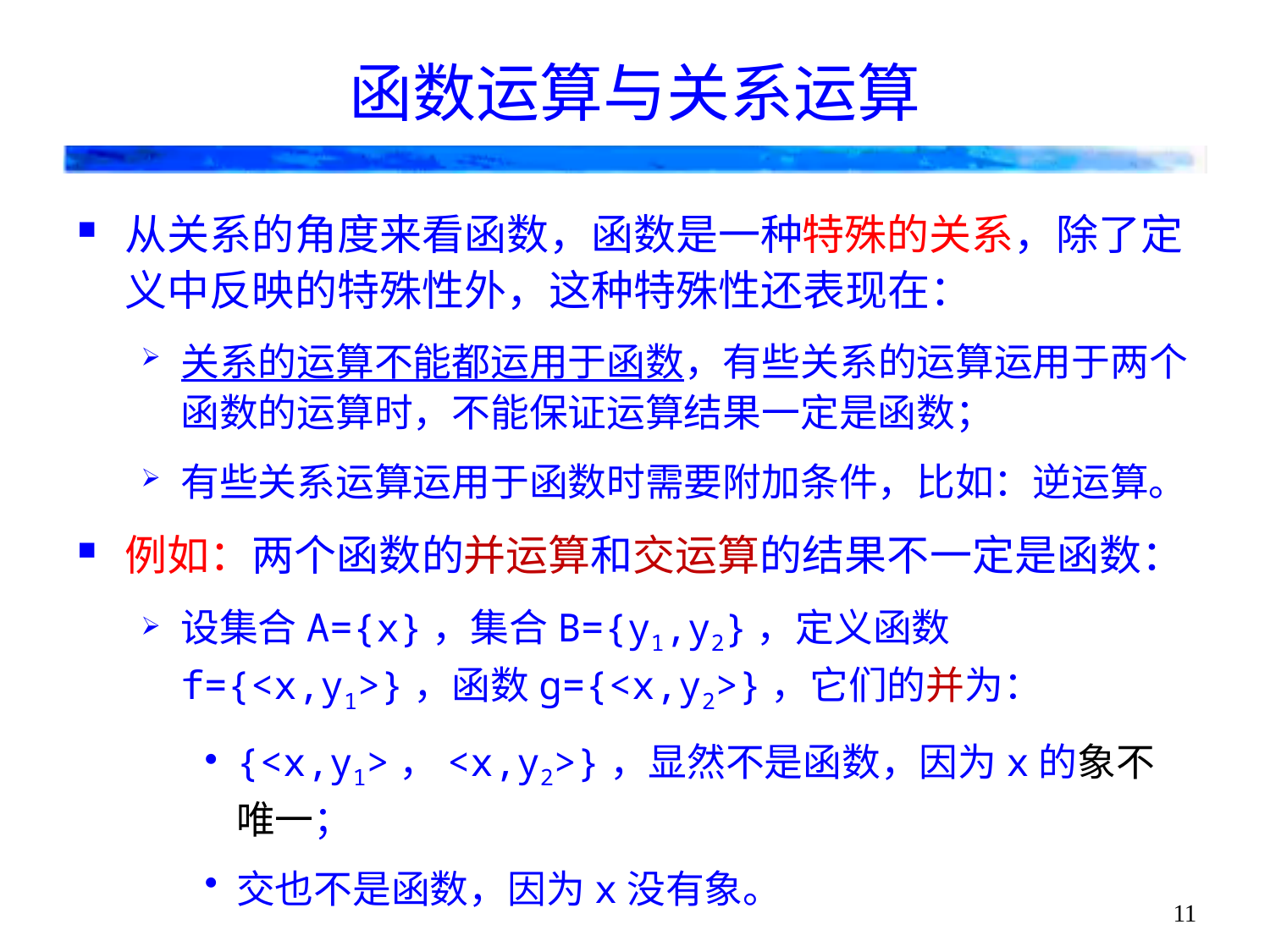

# 函数运算与关系运算
从关系的角度来看函数，函数是一种特殊的关系，除了定义中反映的特殊性外，这种特殊性还表现在：
关系的运算不能都运用于函数，有些关系的运算运用于两个函数的运算时，不能保证运算结果一定是函数；
有些关系运算运用于函数时需要附加条件，比如：逆运算。
例如：两个函数的并运算和交运算的结果不一定是函数：
设集合A={x}，集合B={y1,y2}，定义函数f={<x,y1>}，函数g={<x,y2>}，它们的并为：
{<x,y1>，<x,y2>}，显然不是函数，因为x的象不唯一；
交也不是函数，因为x没有象。
11